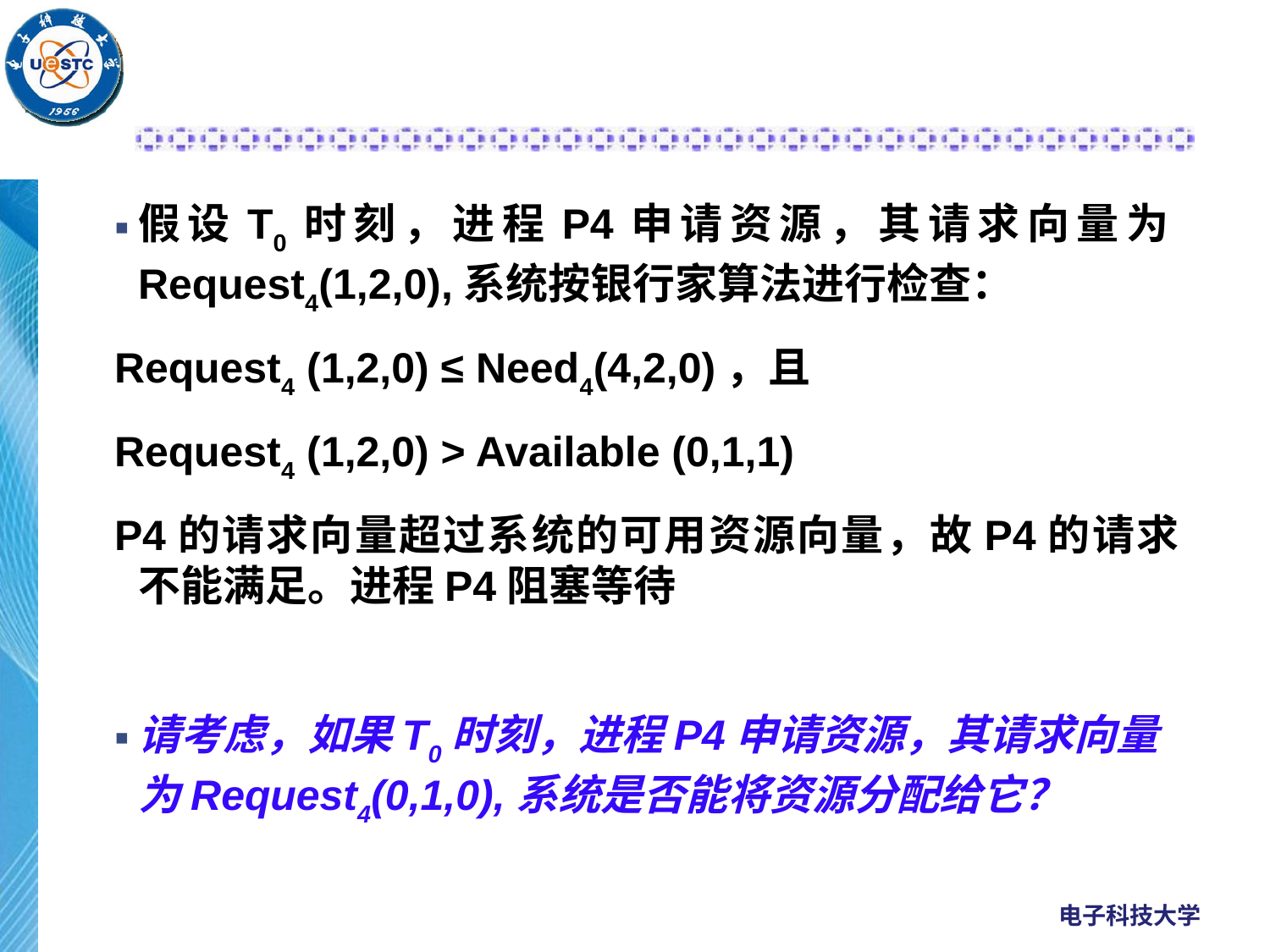

假设T0时刻，进程P4申请资源，其请求向量为Request4(1,2,0),系统按银行家算法进行检查：
Request4 (1,2,0) ≤ Need4(4,2,0)，且
Request4 (1,2,0) > Available (0,1,1)
P4的请求向量超过系统的可用资源向量，故P4的请求不能满足。进程P4阻塞等待

请考虑，如果T0时刻，进程P4申请资源，其请求向量为Request4(0,1,0),系统是否能将资源分配给它？